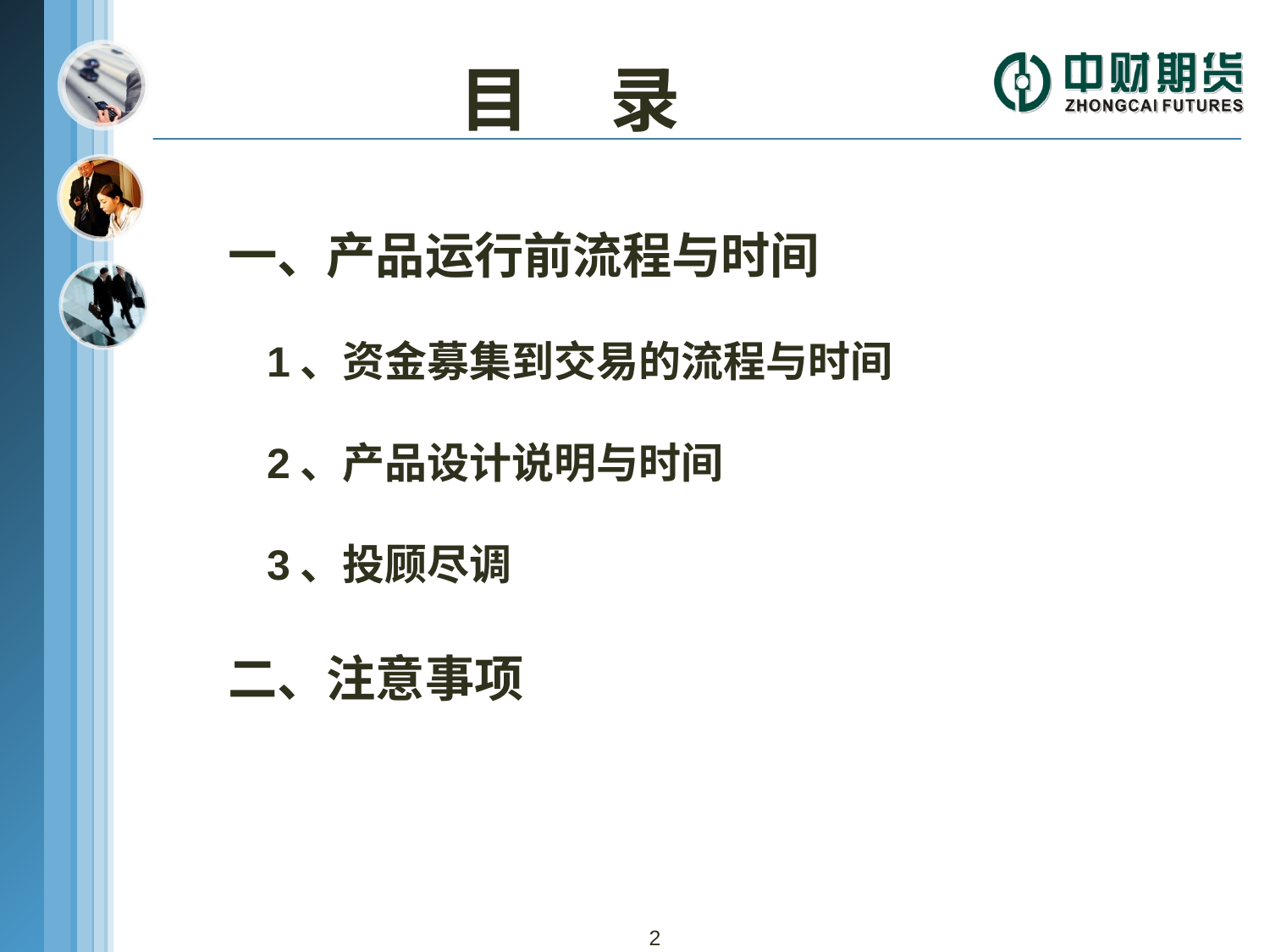

目     录
     一、产品运行前流程与时间
         1、资金募集到交易的流程与时间
         2、产品设计说明与时间
         3、投顾尽调
     二、注意事项

2